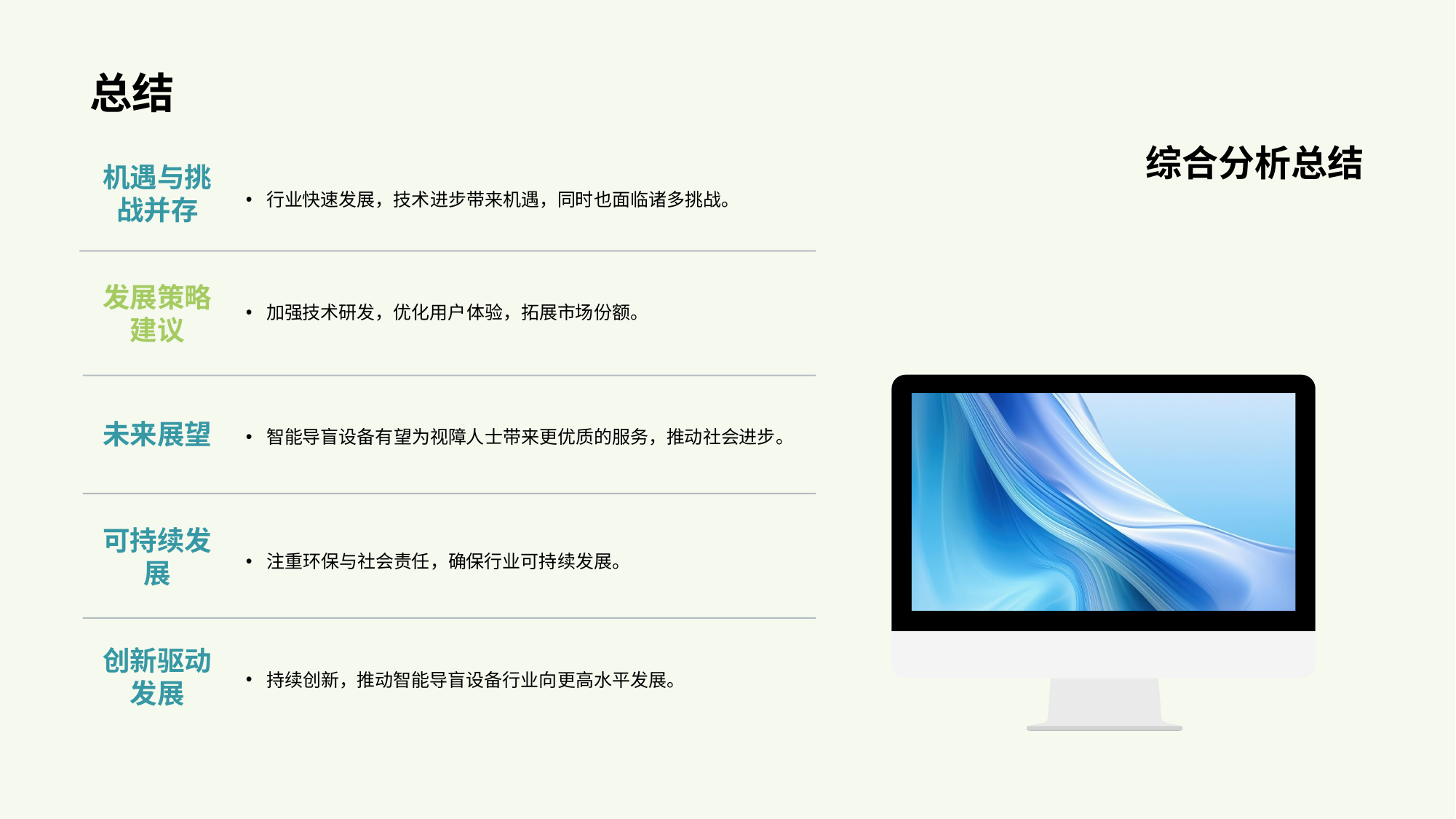

# 总结
机遇与挑战并存
行业快速发展，技术进步带来机遇，同时也面临诸多挑战。

综合分析总结
发展策略建议
加强技术研发，优化用户体验，拓展市场份额。
未来展望
智能导盲设备有望为视障人士带来更优质的服务，推动社会进步。

可持续发展
注重环保与社会责任，确保行业可持续发展。
创新驱动发展
持续创新，推动智能导盲设备行业向更高水平发展。